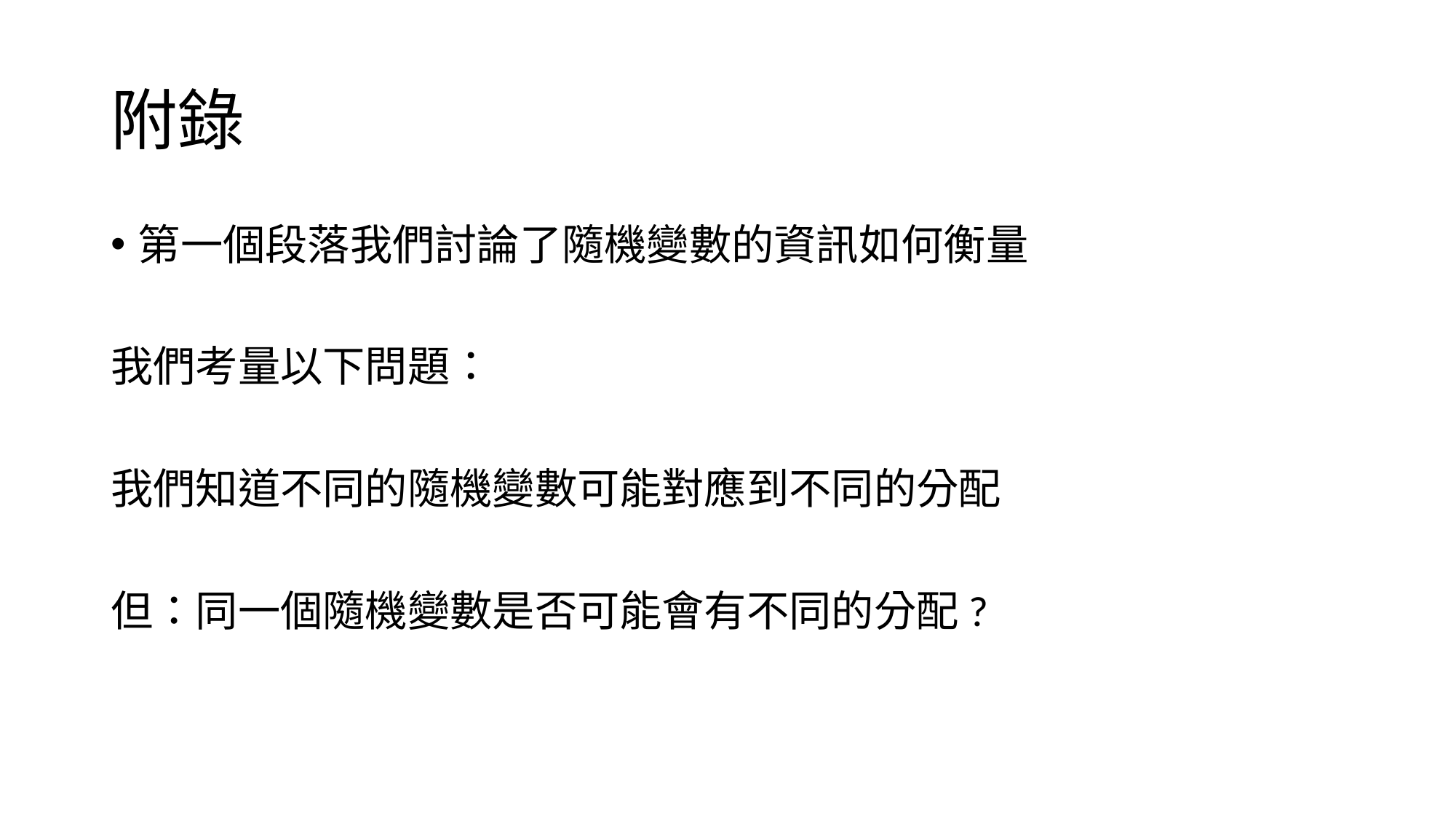

# 附錄
第一個段落我們討論了隨機變數的資訊如何衡量

我們考量以下問題：

我們知道不同的隨機變數可能對應到不同的分配

但：同一個隨機變數是否可能會有不同的分配?